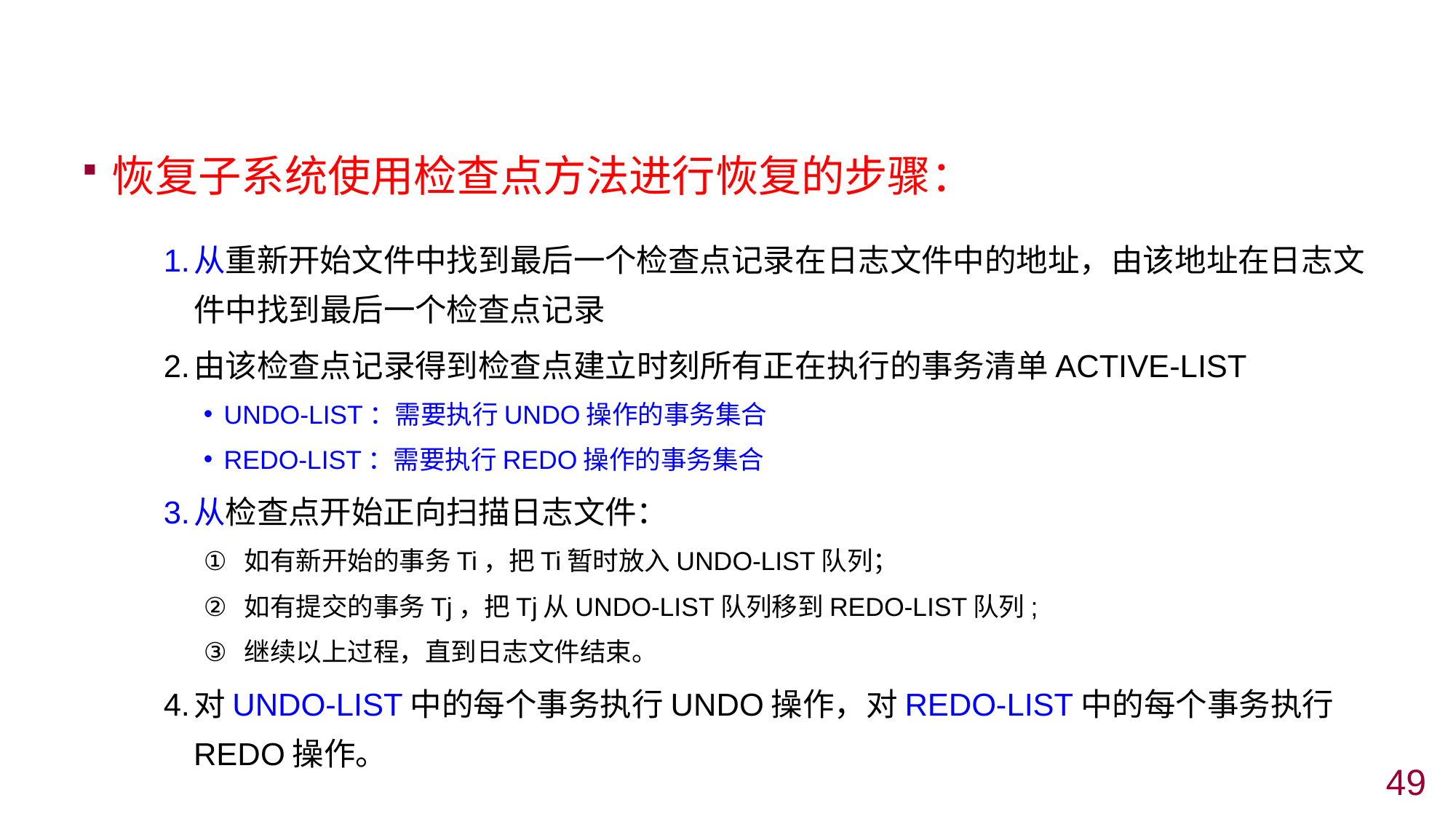

#
恢复子系统使用检查点方法进行恢复的步骤：

从重新开始文件中找到最后一个检查点记录在日志文件中的地址，由该地址在日志文件中找到最后一个检查点记录
由该检查点记录得到检查点建立时刻所有正在执行的事务清单ACTIVE-LIST
UNDO-LIST：需要执行UNDO操作的事务集合
REDO-LIST：需要执行REDO操作的事务集合
从检查点开始正向扫描日志文件：
如有新开始的事务Ti，把Ti暂时放入UNDO-LIST队列；
如有提交的事务Tj，把Tj从UNDO-LIST队列移到REDO-LIST队列;
继续以上过程，直到日志文件结束。
对UNDO-LIST中的每个事务执行UNDO操作，对REDO-LIST中的每个事务执行REDO操作。
49